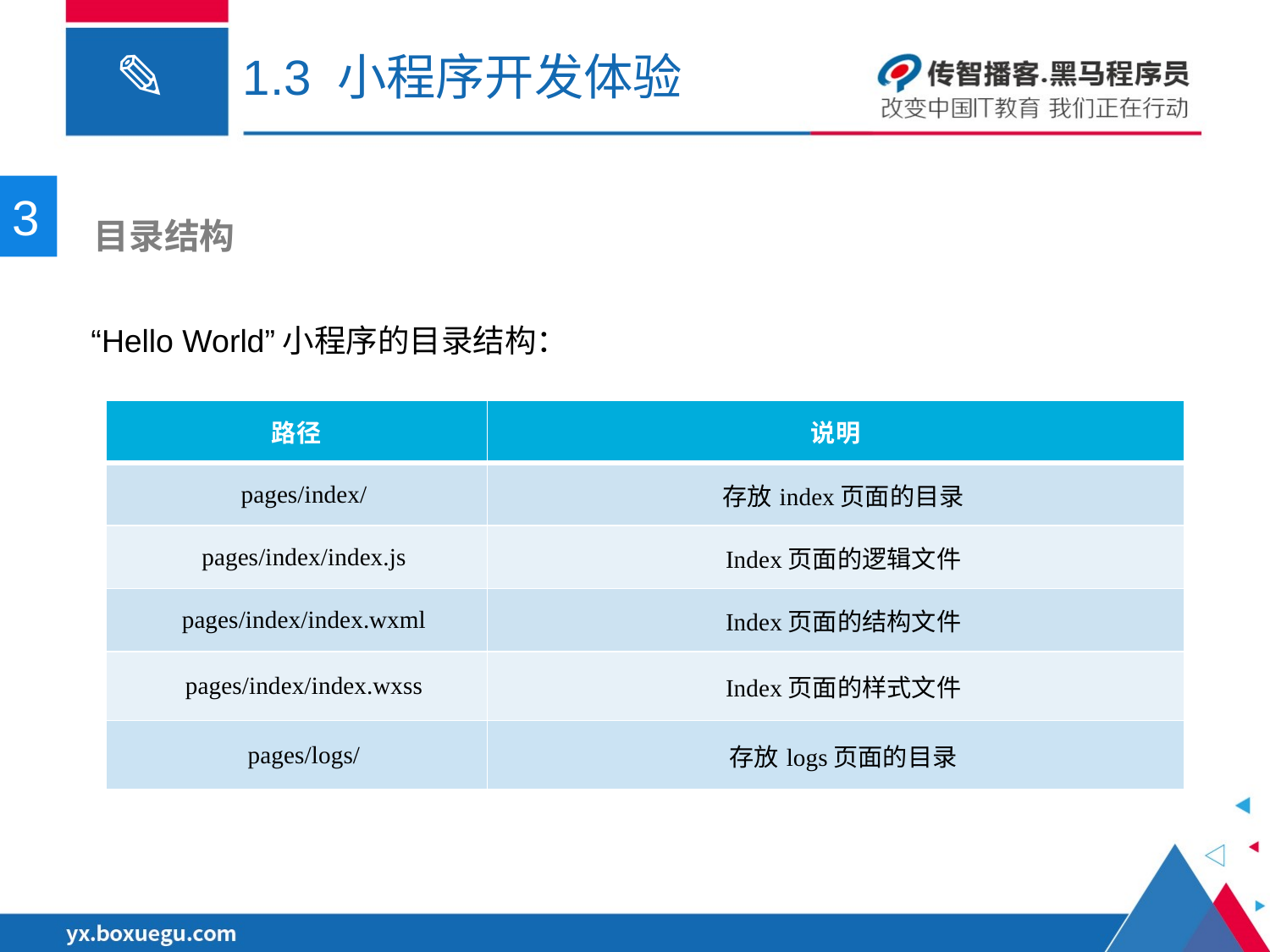

# 1.3 小程序开发体验

3
  目录结构
“Hello World”小程序的目录结构：
| 路径 | 说明 |
| --- | --- |
| pages/index/ | 存放index页面的目录 |
| pages/index/index.js | Index页面的逻辑文件 |
| pages/index/index.wxml | Index页面的结构文件 |
| pages/index/index.wxss | Index页面的样式文件 |
| pages/logs/ | 存放logs页面的目录 |